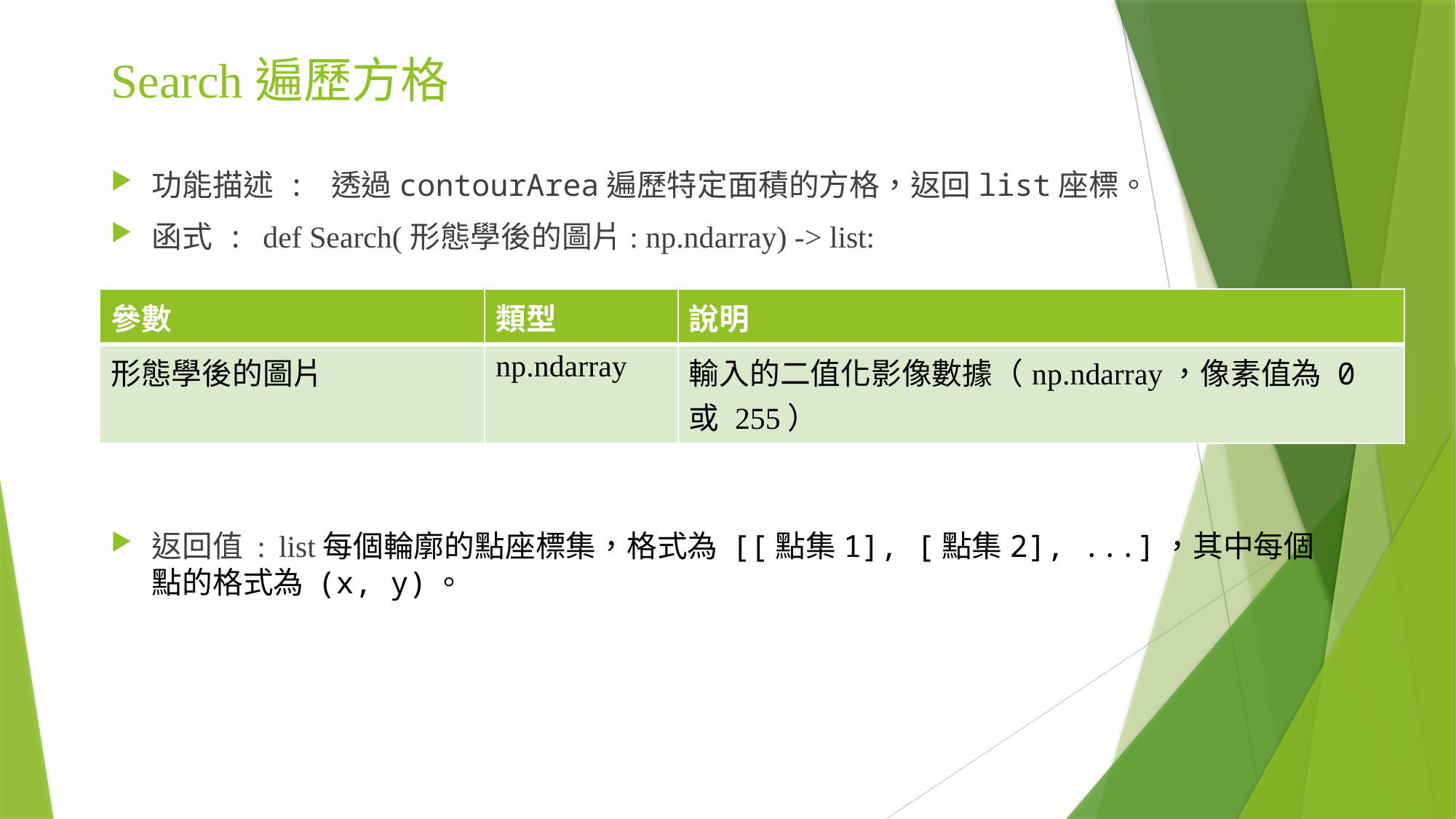

# Search遍歷方格
功能描述 : 透過contourArea遍歷特定面積的方格，返回list座標。
函式 : def Search(形態學後的圖片: np.ndarray) -> list:

返回值 :  list每個輪廓的點座標集，格式為 [[點集1], [點集2], ...]，其中每個點的格式為 (x, y)。

| 參數 | 類型 | 說明 |
| --- | --- | --- |
| 形態學後的圖片 | np.ndarray | 輸入的二值化影像數據（np.ndarray，像素值為 0 或 255） |